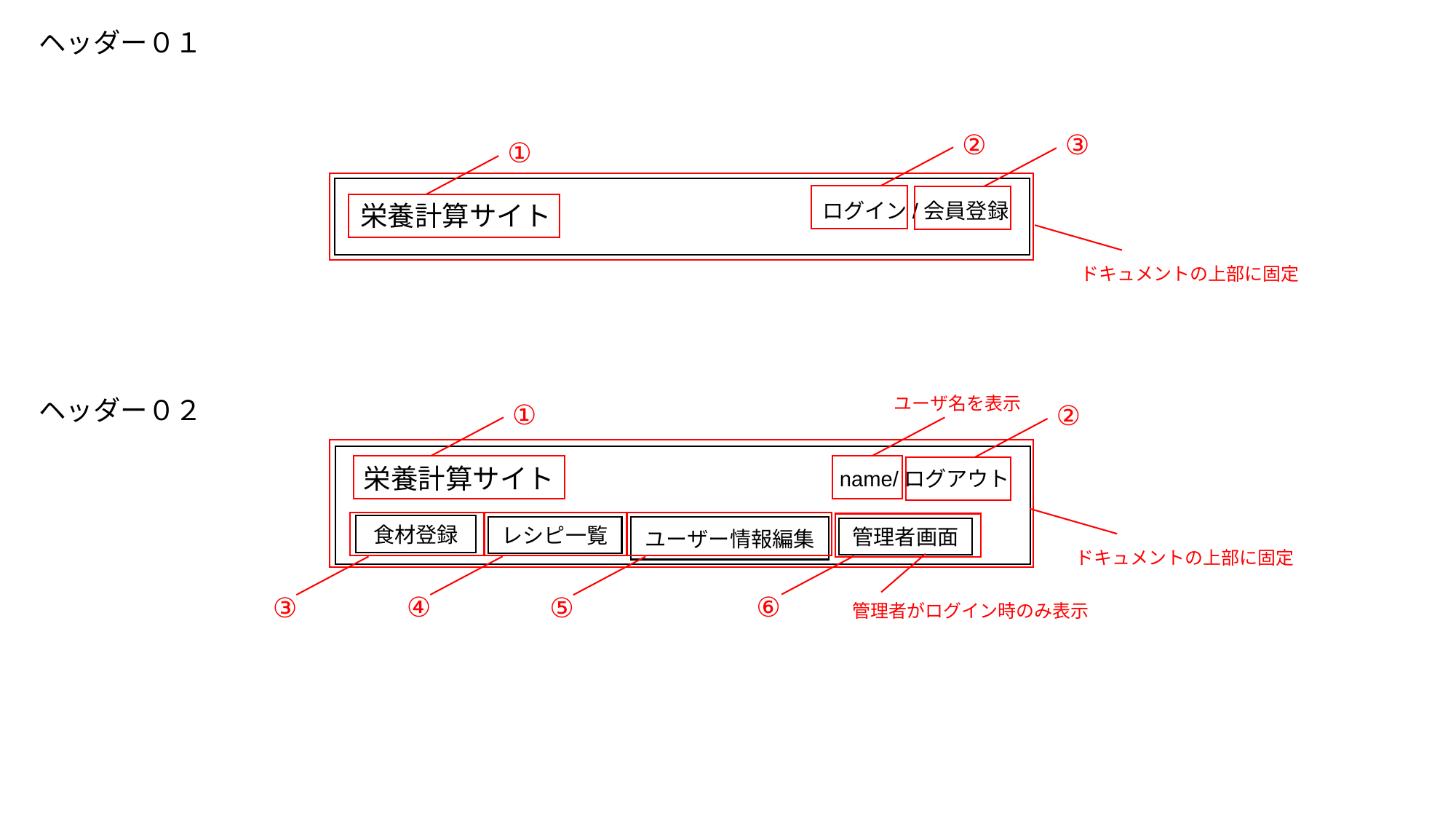

ヘッダー０１
②

③

①

ログイン/会員登録
栄養計算サイト
ドキュメントの上部に固定
ユーザ名を表示

ヘッダー０２
①

②

栄養計算サイト
name/ログアウト

④

③

⑤

⑥
管理者画面
管理者がログイン時のみ表示
食材登録
レシピ一覧
ユーザー情報編集
ドキュメントの上部に固定